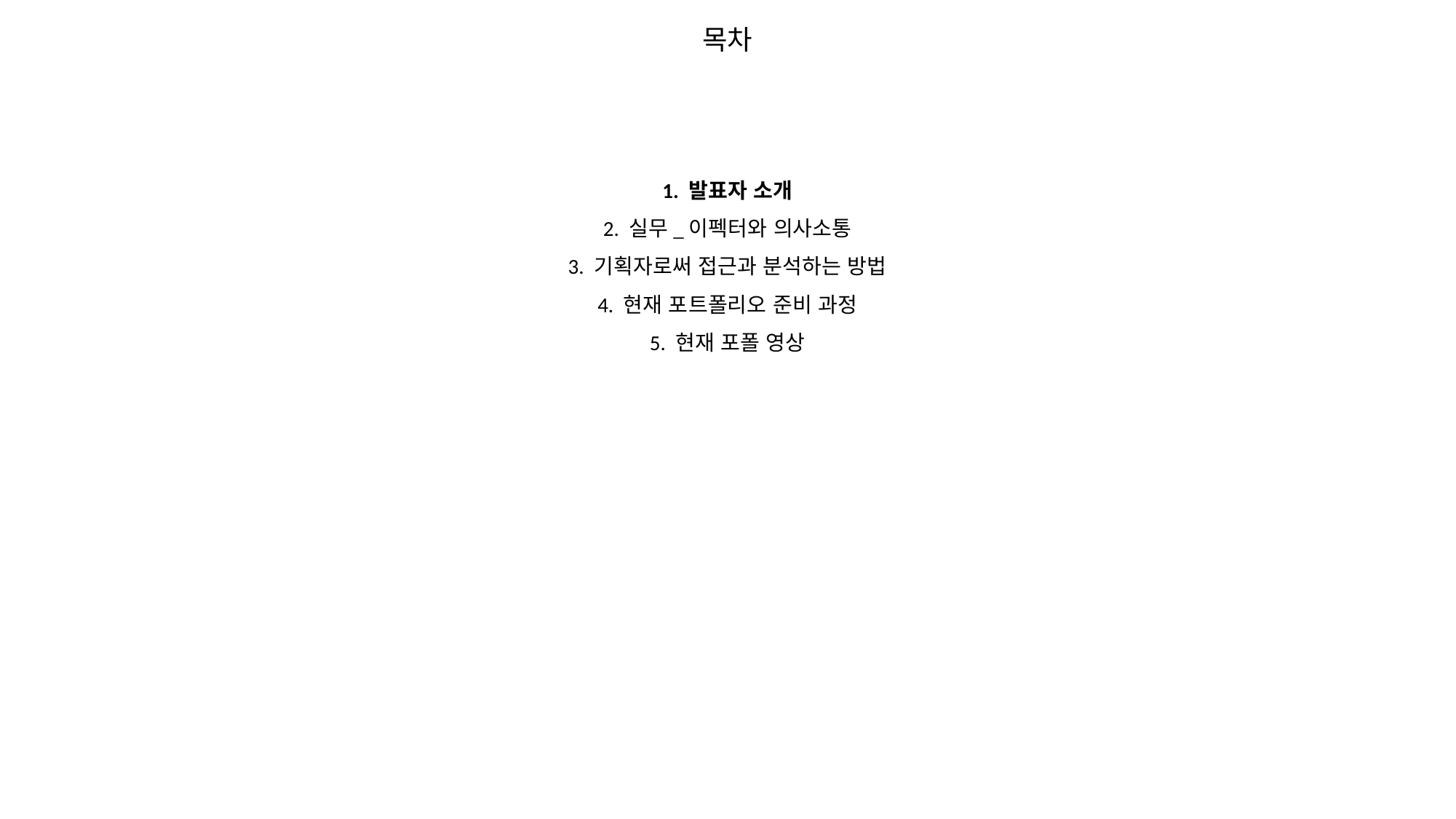

목차
1. 발표자 소개
2. 실무_이펙터와 의사소통
3. 기획자로써 접근과 분석하는 방법
4. 현재 포트폴리오 준비 과정
5. 현재 포폴 영상